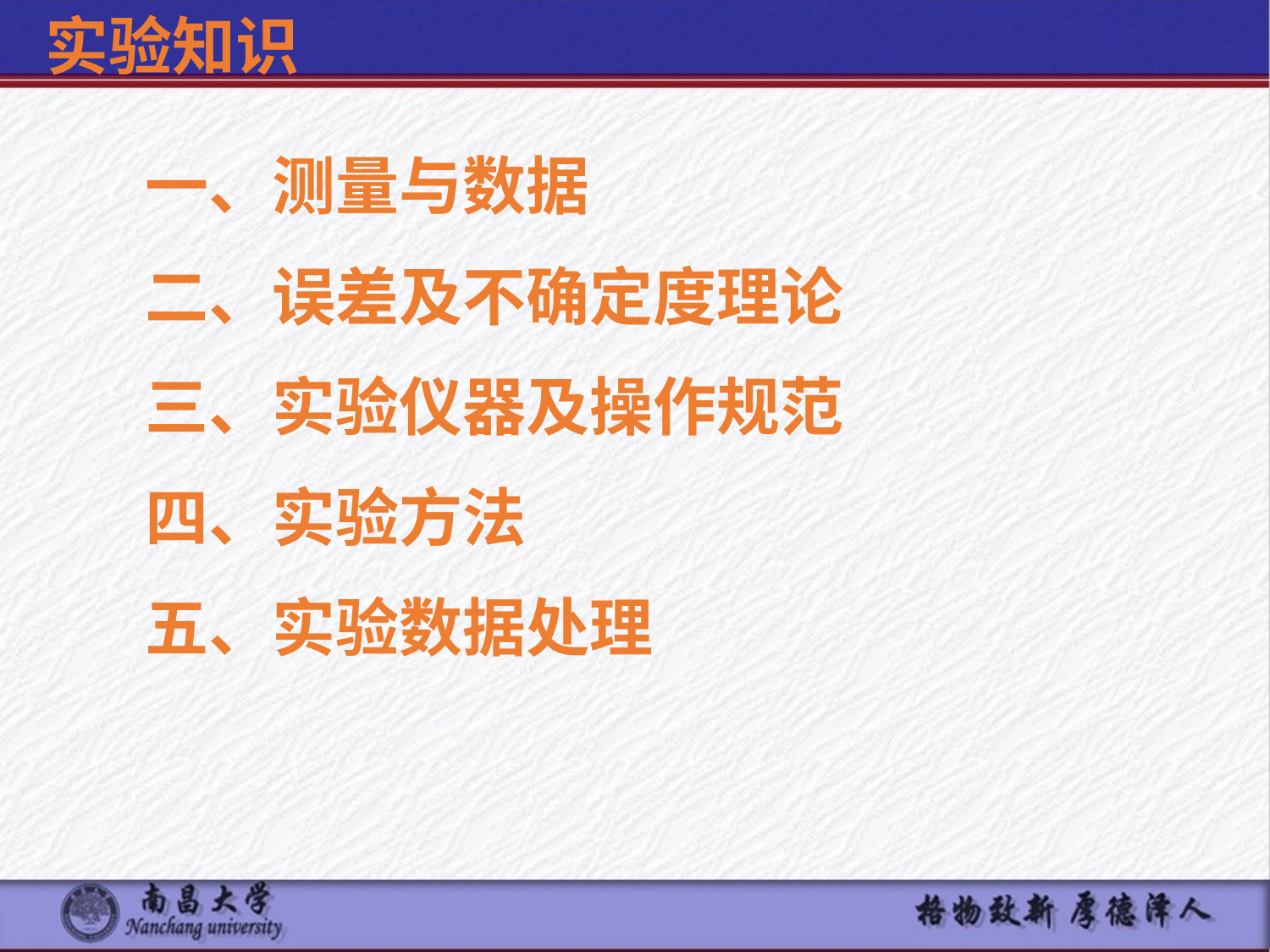

实验知识
一、测量与数据
二、误差及不确定度理论
三、实验仪器及操作规范
四、实验方法
五、实验数据处理